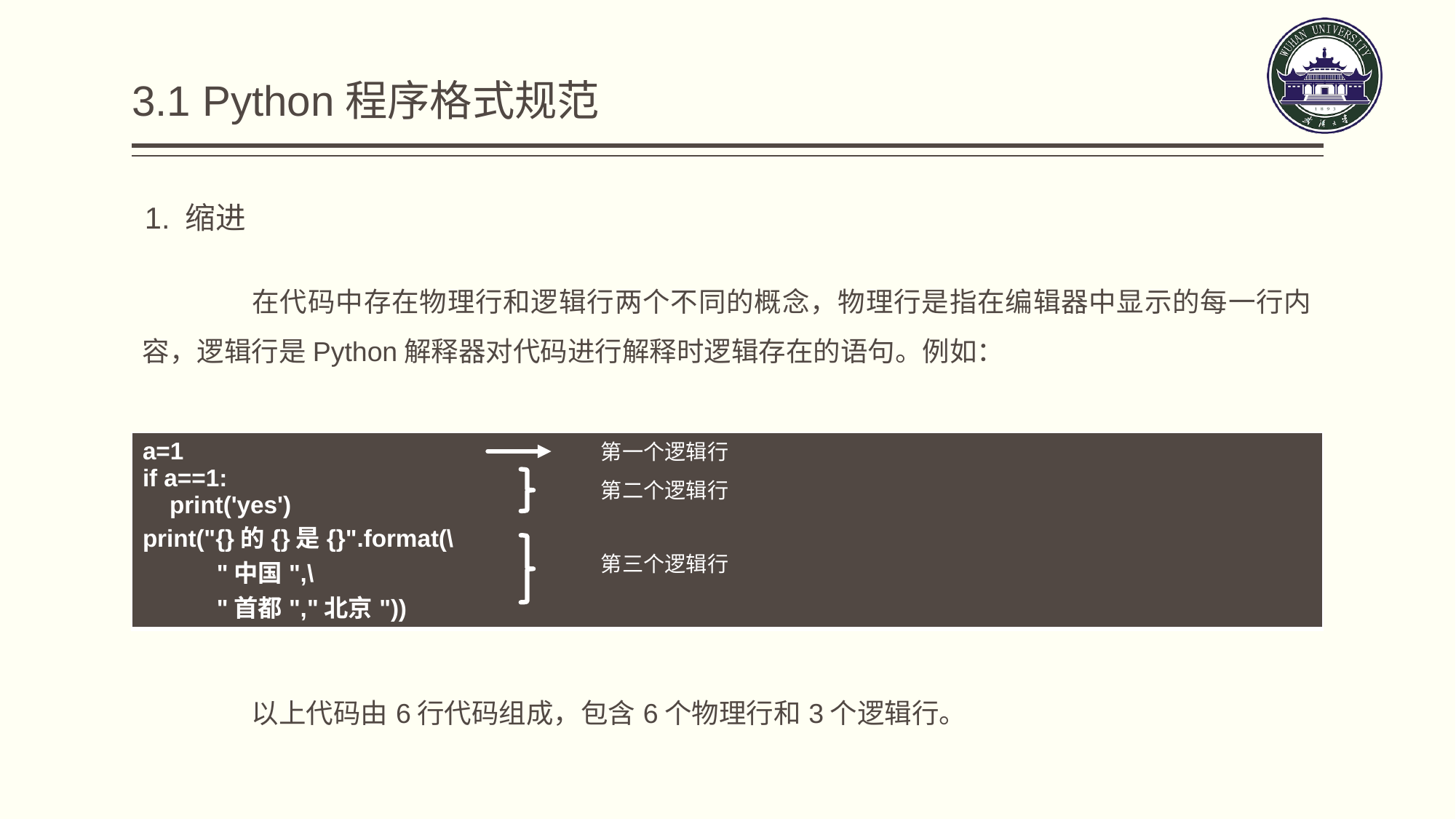

3.1 Python程序格式规范
1. 缩进
	在代码中存在物理行和逻辑行两个不同的概念，物理行是指在编辑器中显示的每一行内容，逻辑行是Python解释器对代码进行解释时逻辑存在的语句。例如：
| a=1 if a==1: print('yes') print("{}的{}是{}".format(\ "中国",\ "首都","北京")) |
| --- |
第一个逻辑行

第二个逻辑行

第三个逻辑行
	以上代码由6行代码组成，包含6个物理行和3个逻辑行。